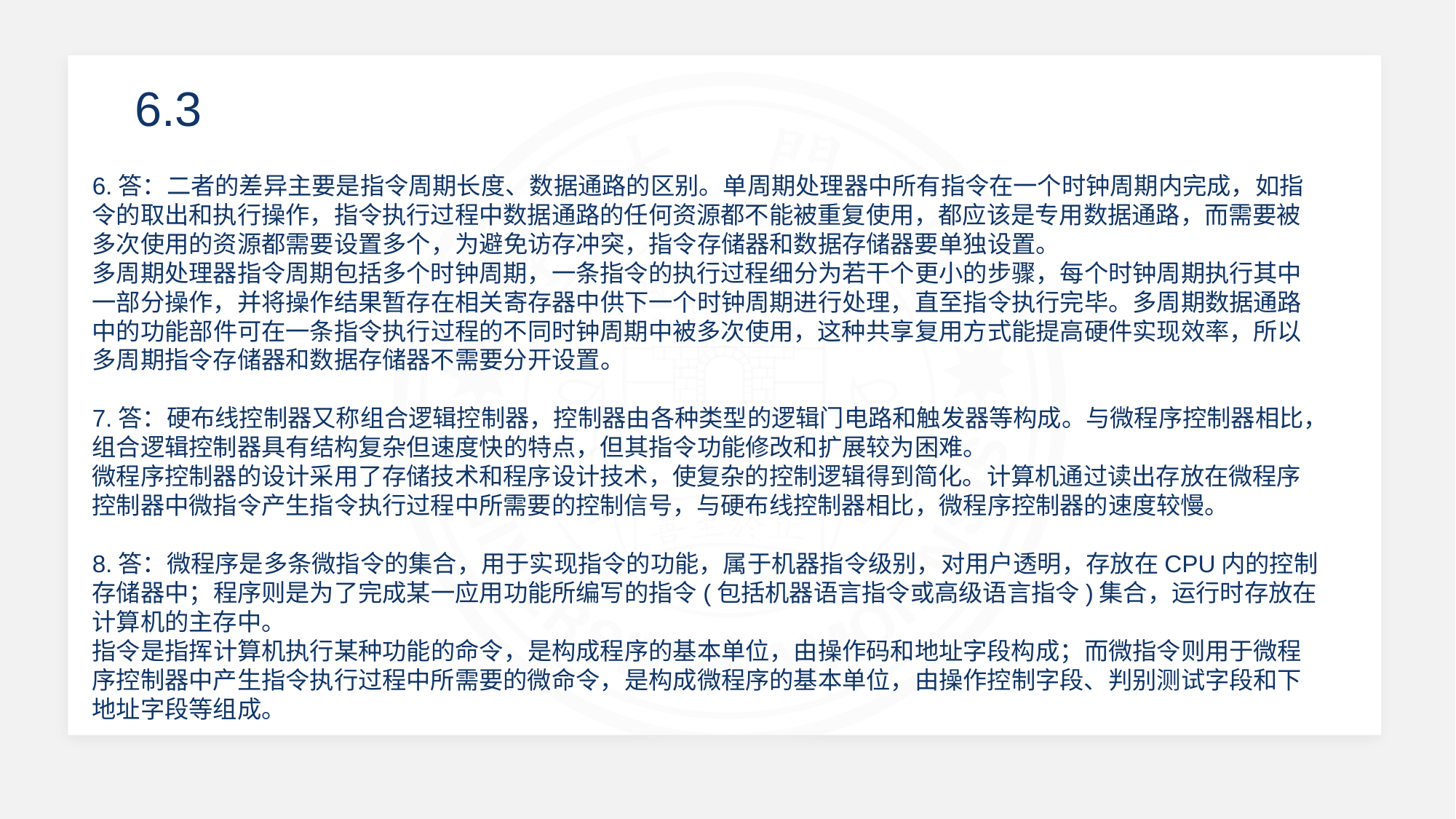

6.3

6.答：二者的差异主要是指令周期长度、数据通路的区别。单周期处理器中所有指令在一个时钟周期内完成，如指令的取出和执行操作，指令执行过程中数据通路的任何资源都不能被重复使用，都应该是专用数据通路，而需要被多次使用的资源都需要设置多个，为避免访存冲突，指令存储器和数据存储器要单独设置。
多周期处理器指令周期包括多个时钟周期，一条指令的执行过程细分为若干个更小的步骤，每个时钟周期执行其中一部分操作，并将操作结果暂存在相关寄存器中供下一个时钟周期进行处理，直至指令执行完毕。多周期数据通路中的功能部件可在一条指令执行过程的不同时钟周期中被多次使用，这种共享复用方式能提高硬件实现效率，所以多周期指令存储器和数据存储器不需要分开设置。

7.答：硬布线控制器又称组合逻辑控制器，控制器由各种类型的逻辑门电路和触发器等构成。与微程序控制器相比，组合逻辑控制器具有结构复杂但速度快的特点，但其指令功能修改和扩展较为困难。
微程序控制器的设计采用了存储技术和程序设计技术，使复杂的控制逻辑得到简化。计算机通过读出存放在微程序控制器中微指令产生指令执行过程中所需要的控制信号，与硬布线控制器相比，微程序控制器的速度较慢。

8.答：微程序是多条微指令的集合，用于实现指令的功能，属于机器指令级别，对用户透明，存放在CPU内的控制存储器中；程序则是为了完成某一应用功能所编写的指令(包括机器语言指令或高级语言指令)集合，运行时存放在计算机的主存中。
指令是指挥计算机执行某种功能的命令，是构成程序的基本单位，由操作码和地址字段构成；而微指令则用于微程序控制器中产生指令执行过程中所需要的微命令，是构成微程序的基本单位，由操作控制字段、判别测试字段和下地址字段等组成。